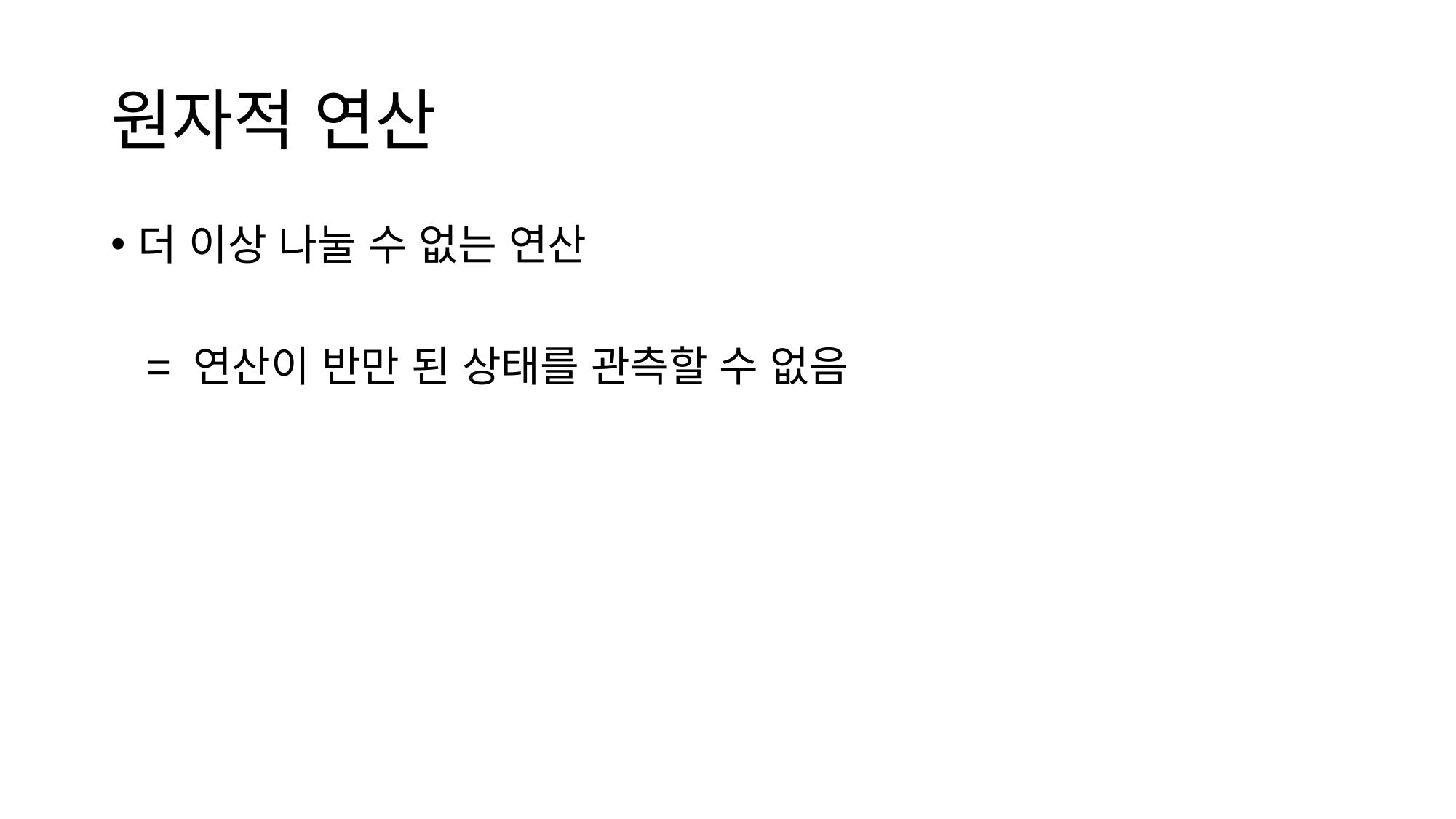

# 원자적 연산
더 이상 나눌 수 없는 연산

   = 연산이 반만 된 상태를 관측할 수 없음